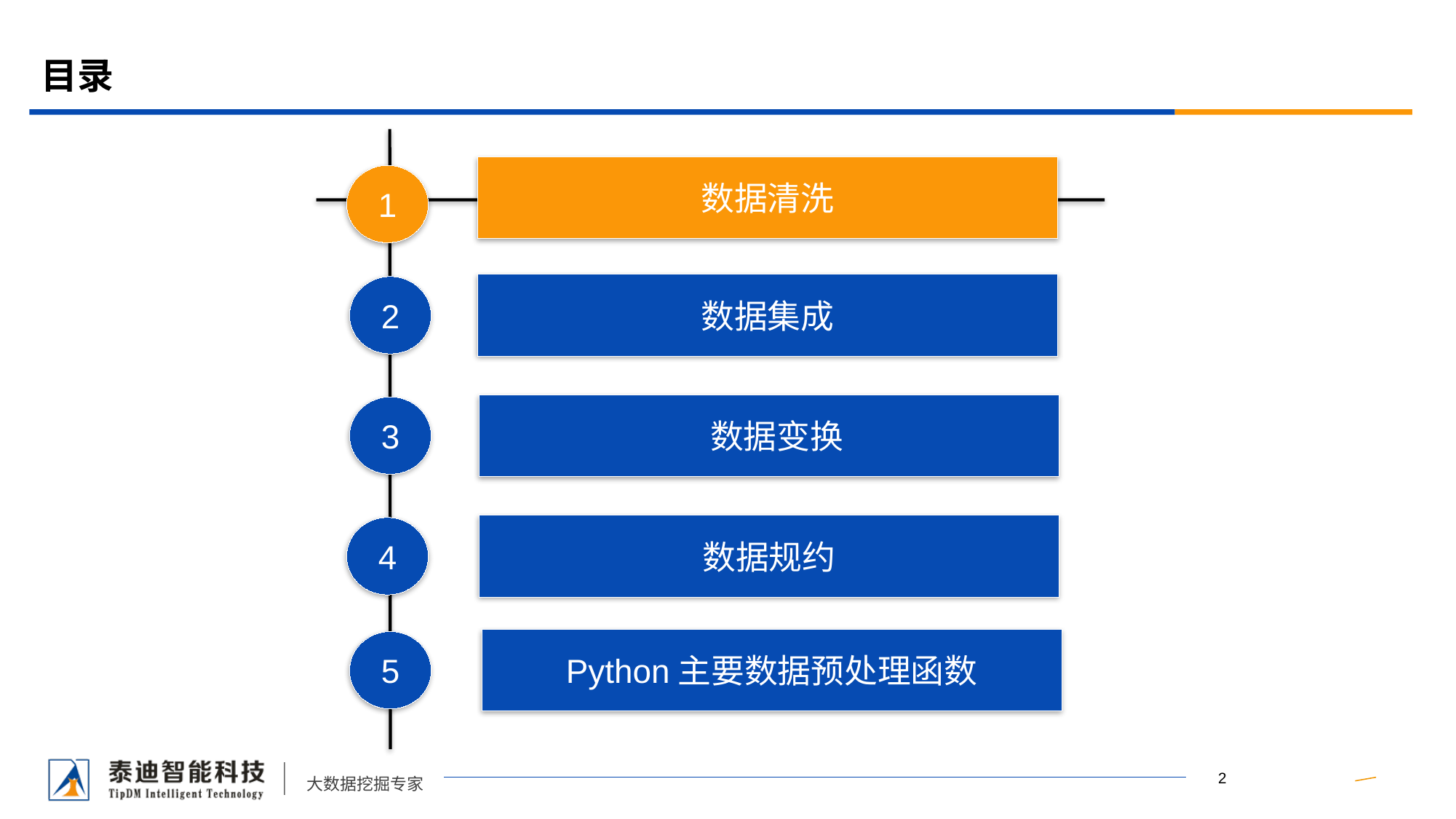

# 目录
数据清洗
1

数据集成
2
 数据变换
3
数据规约
4
Python主要数据预处理函数
5